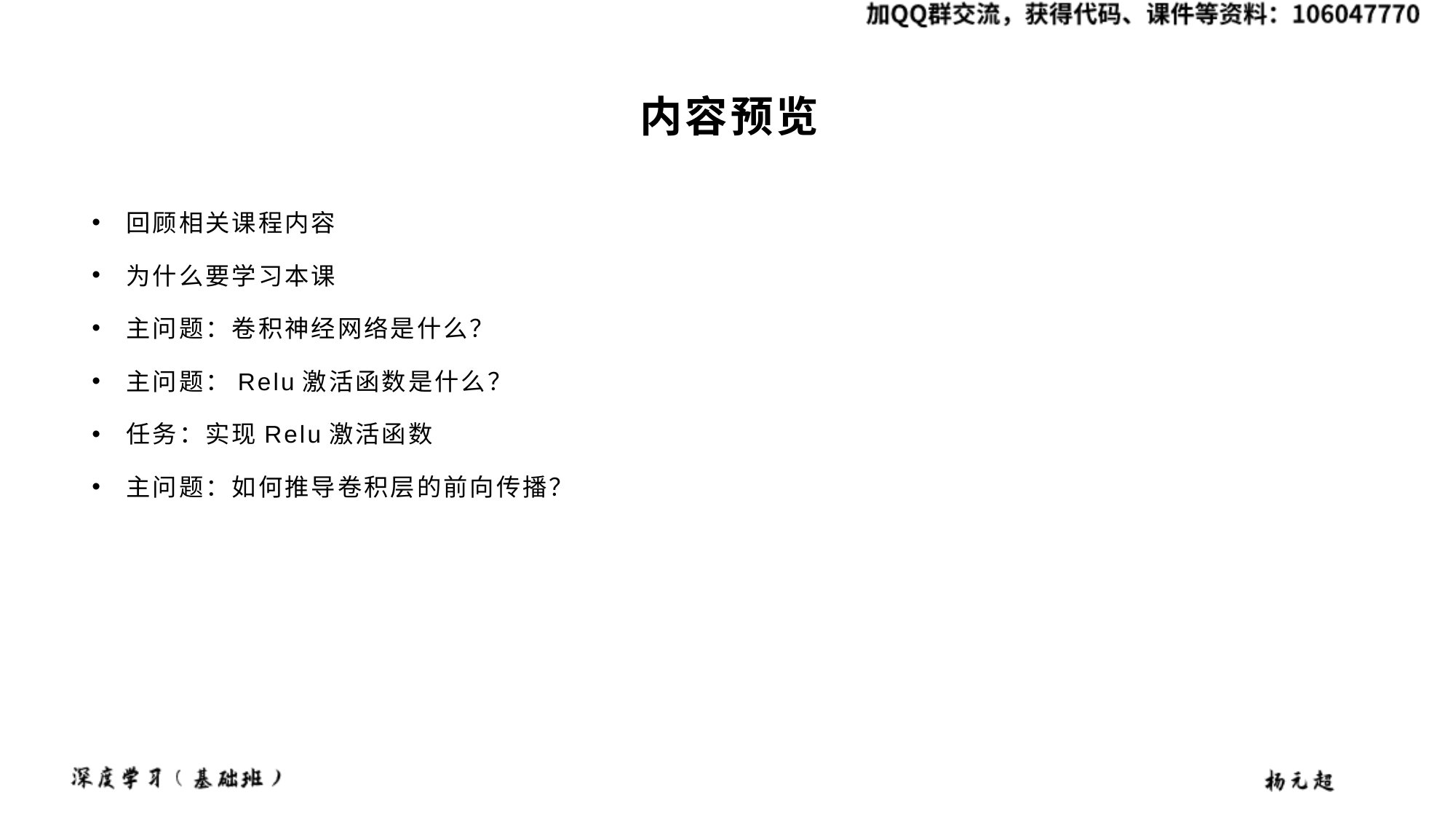

# 内容预览
回顾相关课程内容
为什么要学习本课
主问题：卷积神经网络是什么？
主问题：Relu激活函数是什么？
任务：实现Relu激活函数
主问题：如何推导卷积层的前向传播？